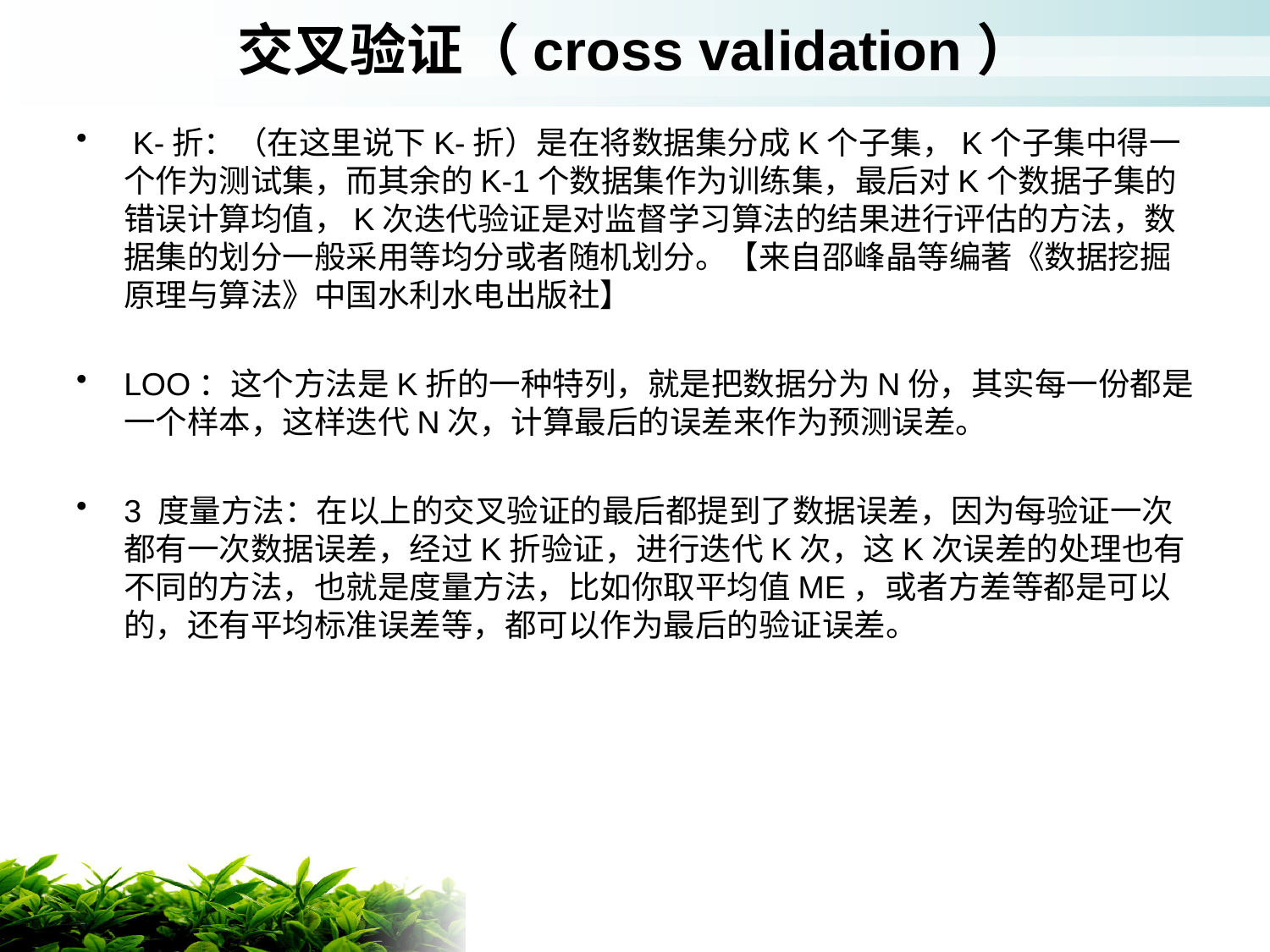

# 交叉验证（cross validation）
 K-折：（在这里说下K-折）是在将数据集分成K个子集，K个子集中得一个作为测试集，而其余的K-1个数据集作为训练集，最后对K个数据子集的错误计算均值，K次迭代验证是对监督学习算法的结果进行评估的方法，数据集的划分一般采用等均分或者随机划分。【来自邵峰晶等编著《数据挖掘原理与算法》中国水利水电出版社】

LOO：这个方法是K折的一种特列，就是把数据分为N份，其实每一份都是一个样本，这样迭代N次，计算最后的误差来作为预测误差。

3 度量方法：在以上的交叉验证的最后都提到了数据误差，因为每验证一次都有一次数据误差，经过K折验证，进行迭代K次，这K次误差的处理也有不同的方法，也就是度量方法，比如你取平均值ME，或者方差等都是可以的，还有平均标准误差等，都可以作为最后的验证误差。